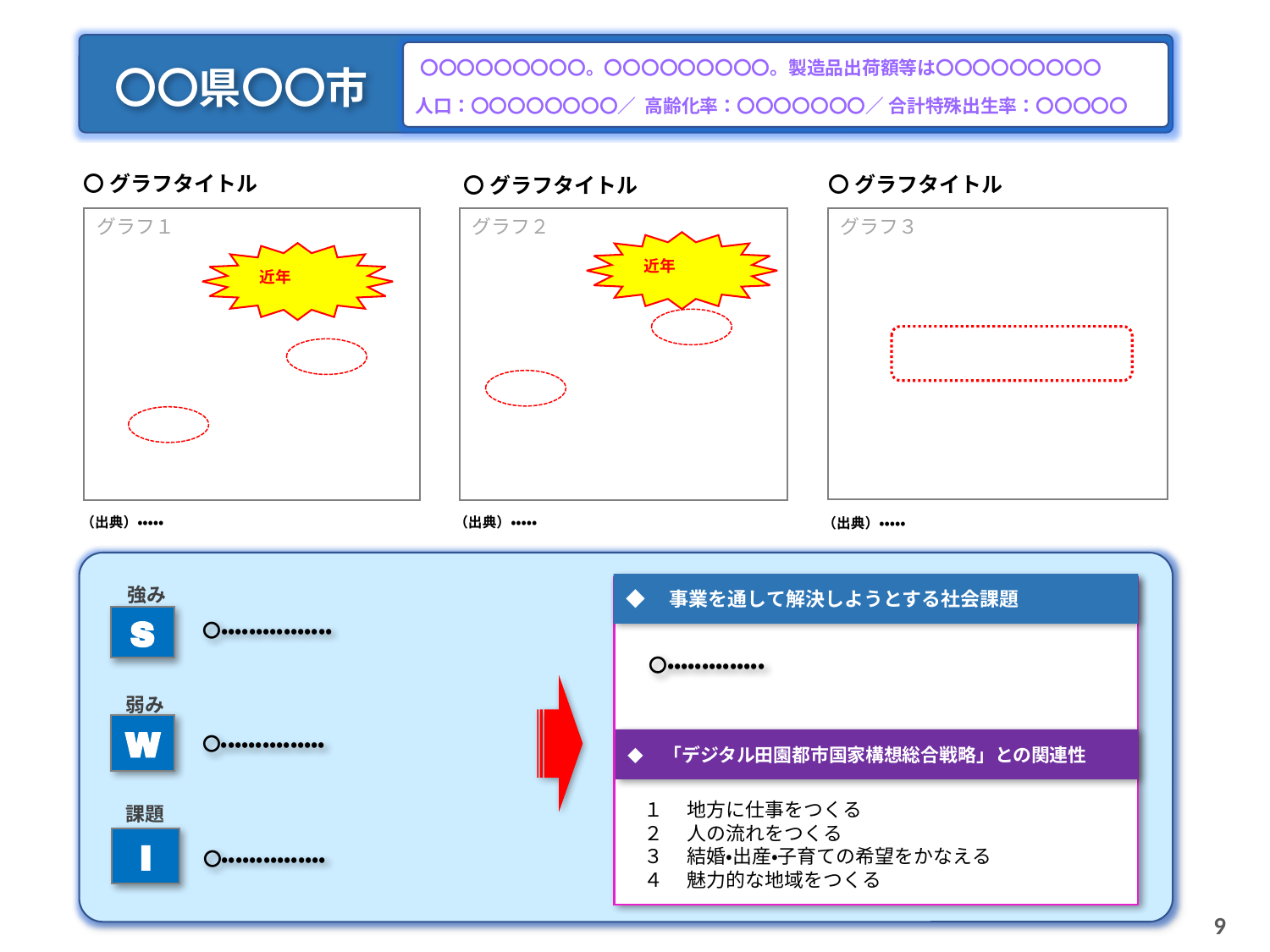

〇〇県〇〇市
グラフ１
（出典）・・・・・
（出典）・・・・・
（出典）・・・・・

〇・・・・・・・・・・・・・・・・

〇・・・・・・・・・・・・・・・
〇・・・・・・・・・・・・・・・

〇〇〇〇〇〇〇〇〇。〇〇〇〇〇〇〇〇〇。製造品出荷額等は〇〇〇〇〇〇〇〇〇
人口：〇〇〇〇〇〇〇〇／  高齢化率：〇〇〇〇〇〇〇／ 合計特殊出生率：〇〇〇〇〇
〇 グラフタイトル
〇 グラフタイトル
〇 グラフタイトル
グラフ３
グラフ２
近年
近年

◆　事業を通して解決しようとする社会課題
強み
S
〇・・・・・・・・・・・・・・
弱み
W
◆　「デジタル田園都市国家構想総合戦略」との関連性

　１ 　地方に仕事をつくる
　２ 　人の流れをつくる
　３ 　結婚・出産・子育ての希望をかなえる
　４ 　魅力的な地域をつくる

課題
I
9